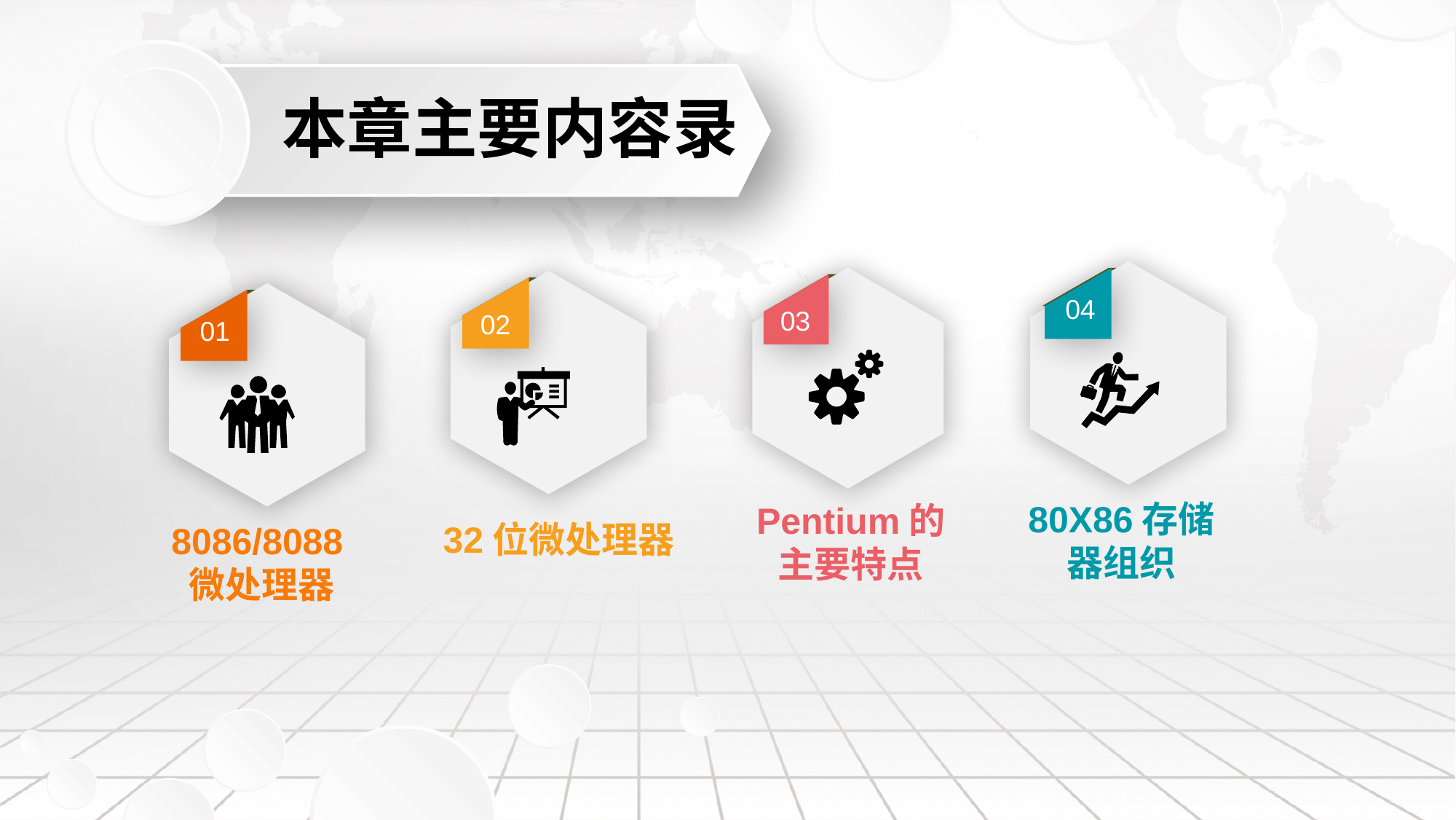

本章主要内容录

04

03

02

01

32位微处理器
Pentium的主要特点
80X86存储器组织

8086/8088微处理器

延迟符